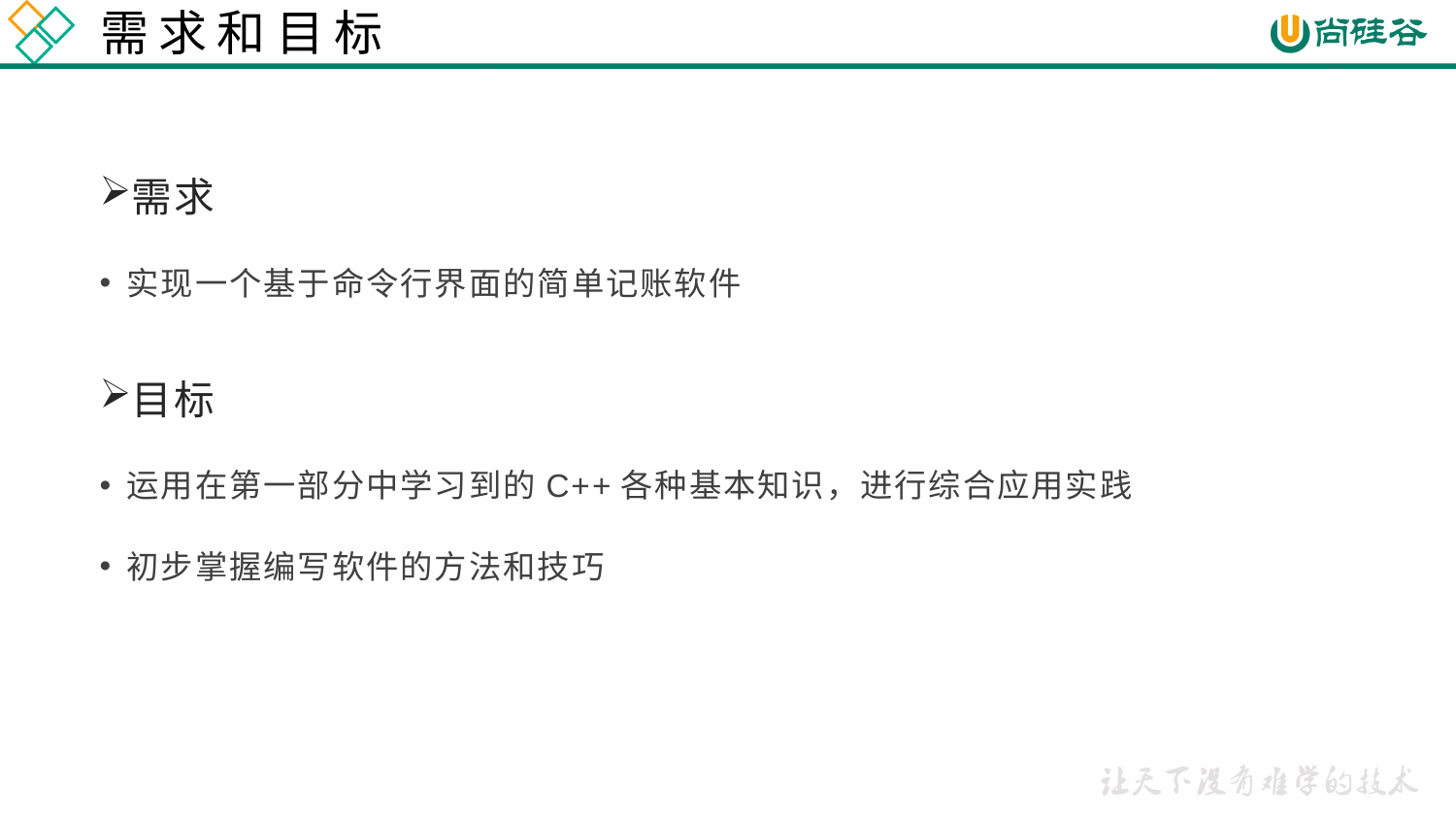

# 需求和目标
需求
实现一个基于命令行界面的简单记账软件
目标
运用在第一部分中学习到的C++各种基本知识，进行综合应用实践
初步掌握编写软件的方法和技巧